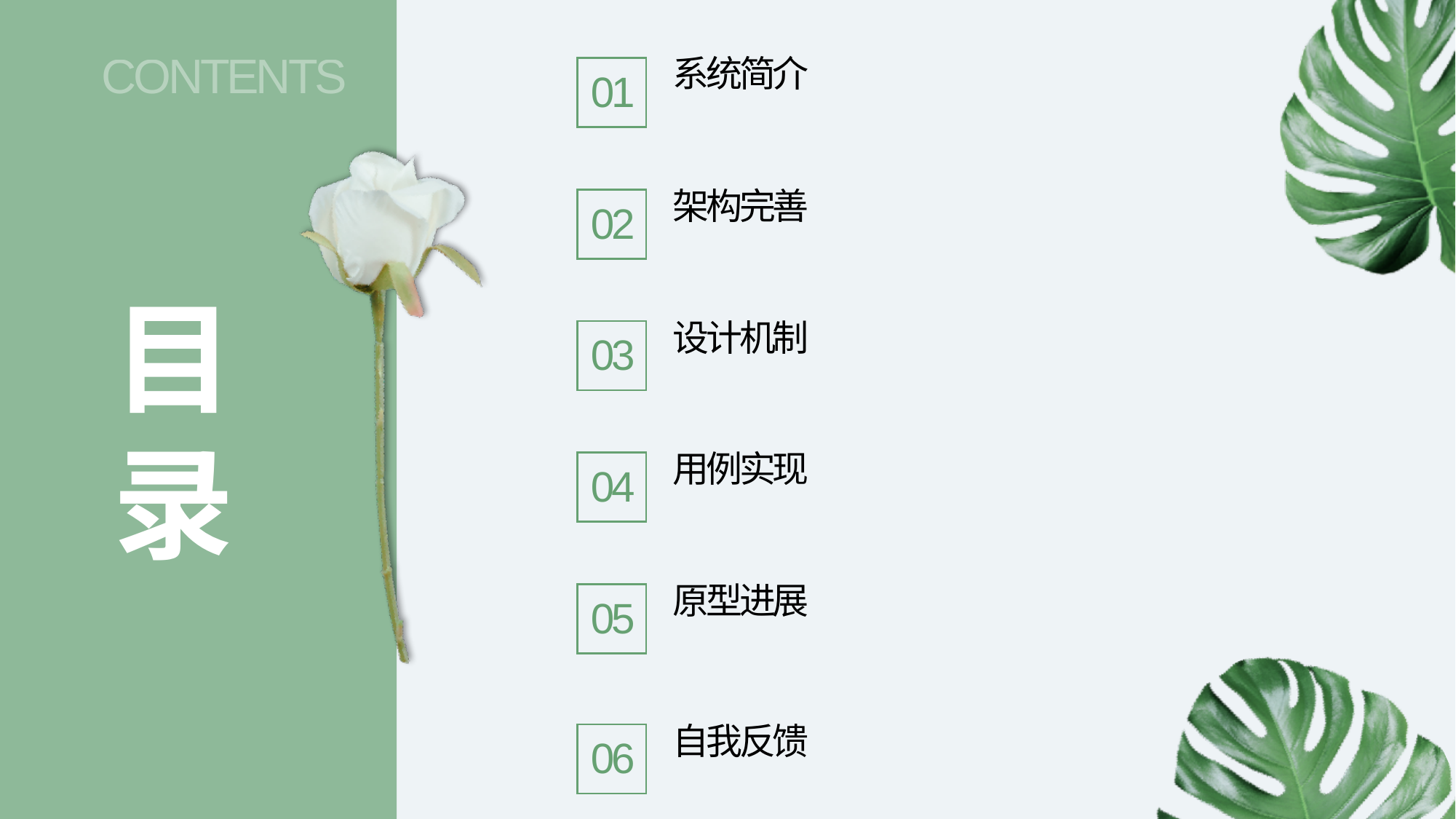

CONTENTS
系统简介
01

架构完善
02

目录
设计机制
03

用例实现
04

原型进展
05

自我反馈
06